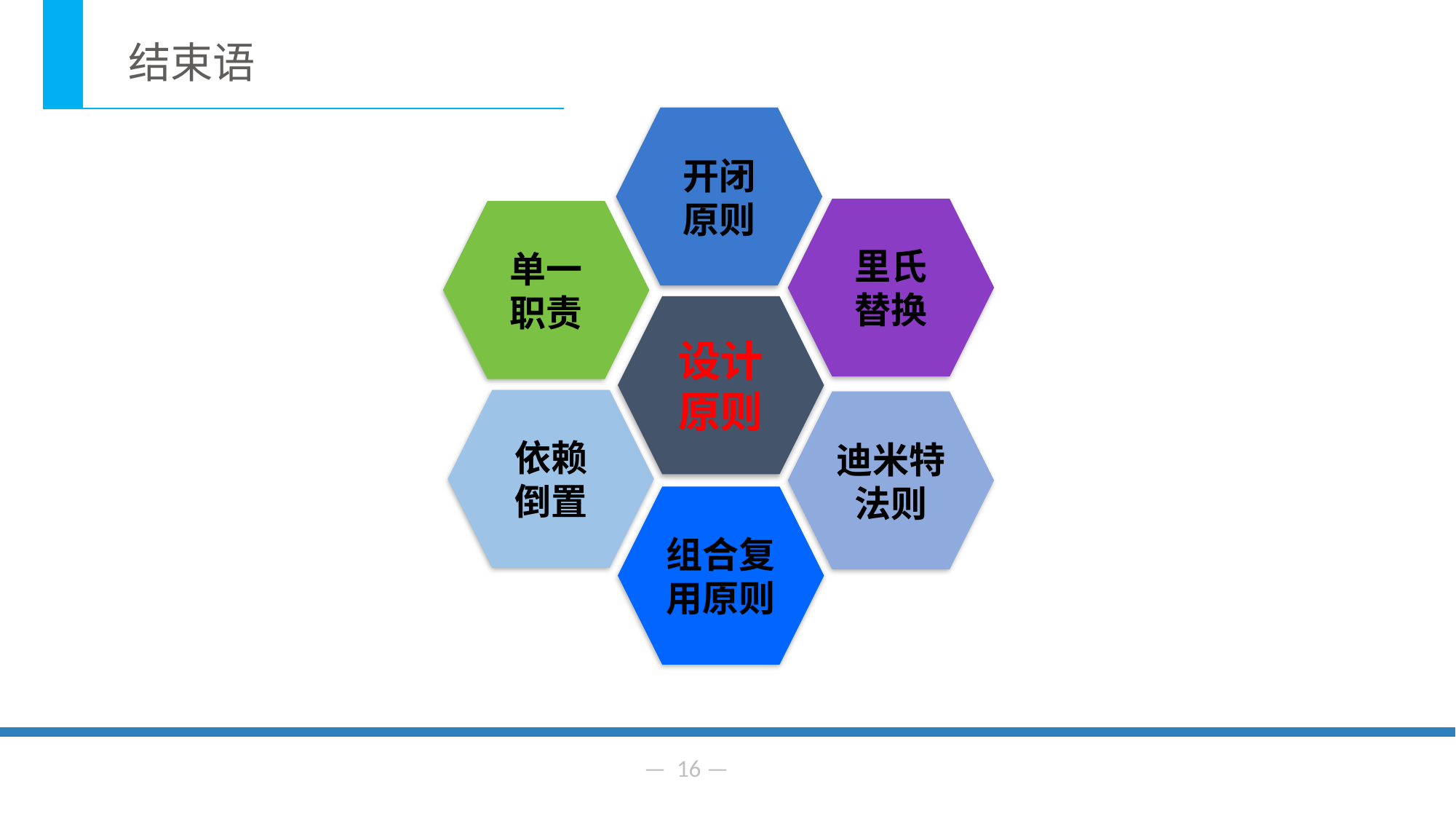

开闭
原则
里氏
替换
单一
职责
设计原则
依赖
倒置
迪米特法则
组合复用原则